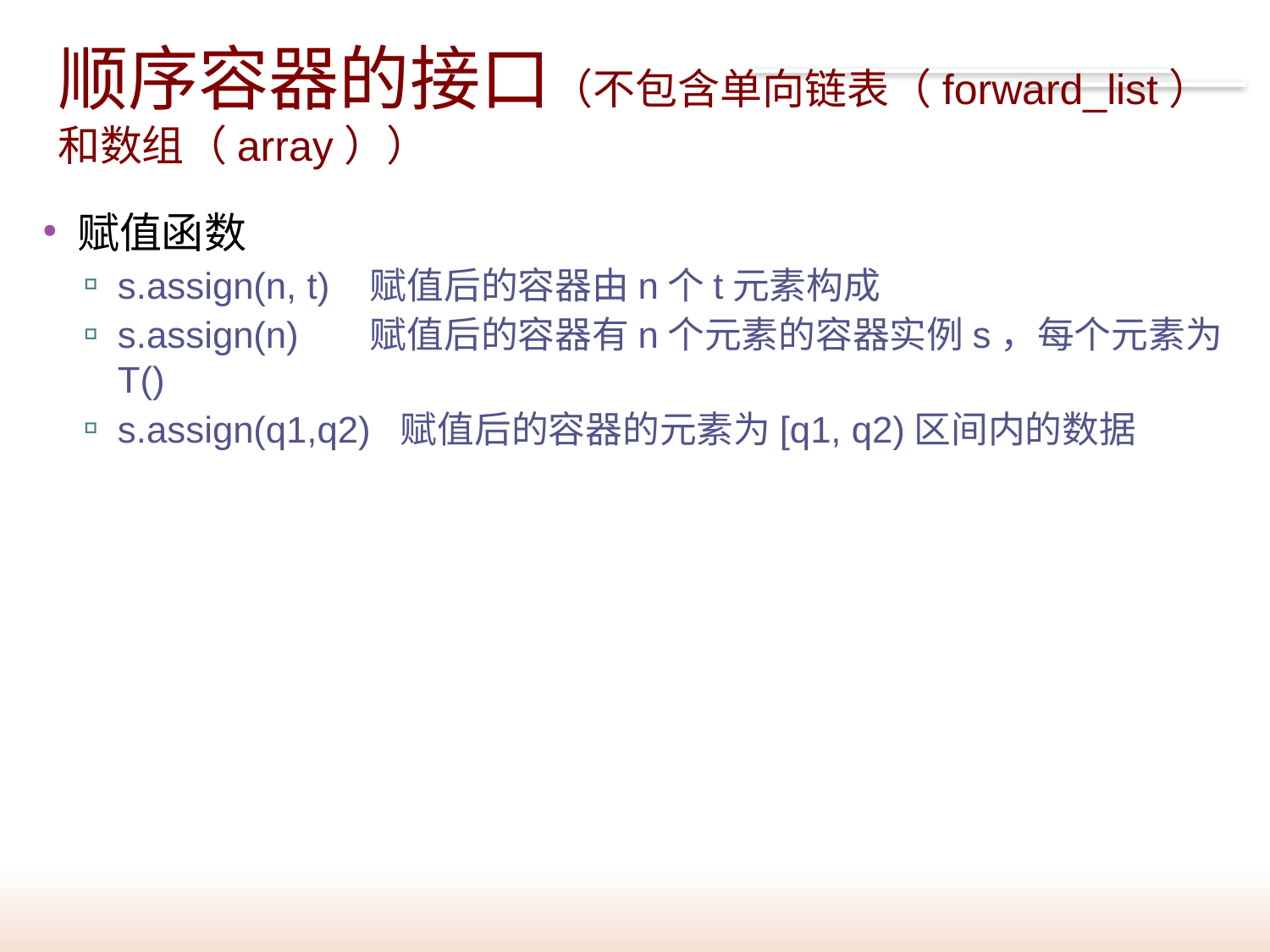

44
# 顺序容器的接口（不包含单向链表（forward_list）和数组（array））
赋值函数
s.assign(n, t)   赋值后的容器由n个t元素构成
s.assign(n)      赋值后的容器有n个元素的容器实例s，每个元素为T()
s.assign(q1,q2)  赋值后的容器的元素为[q1, q2)区间内的数据